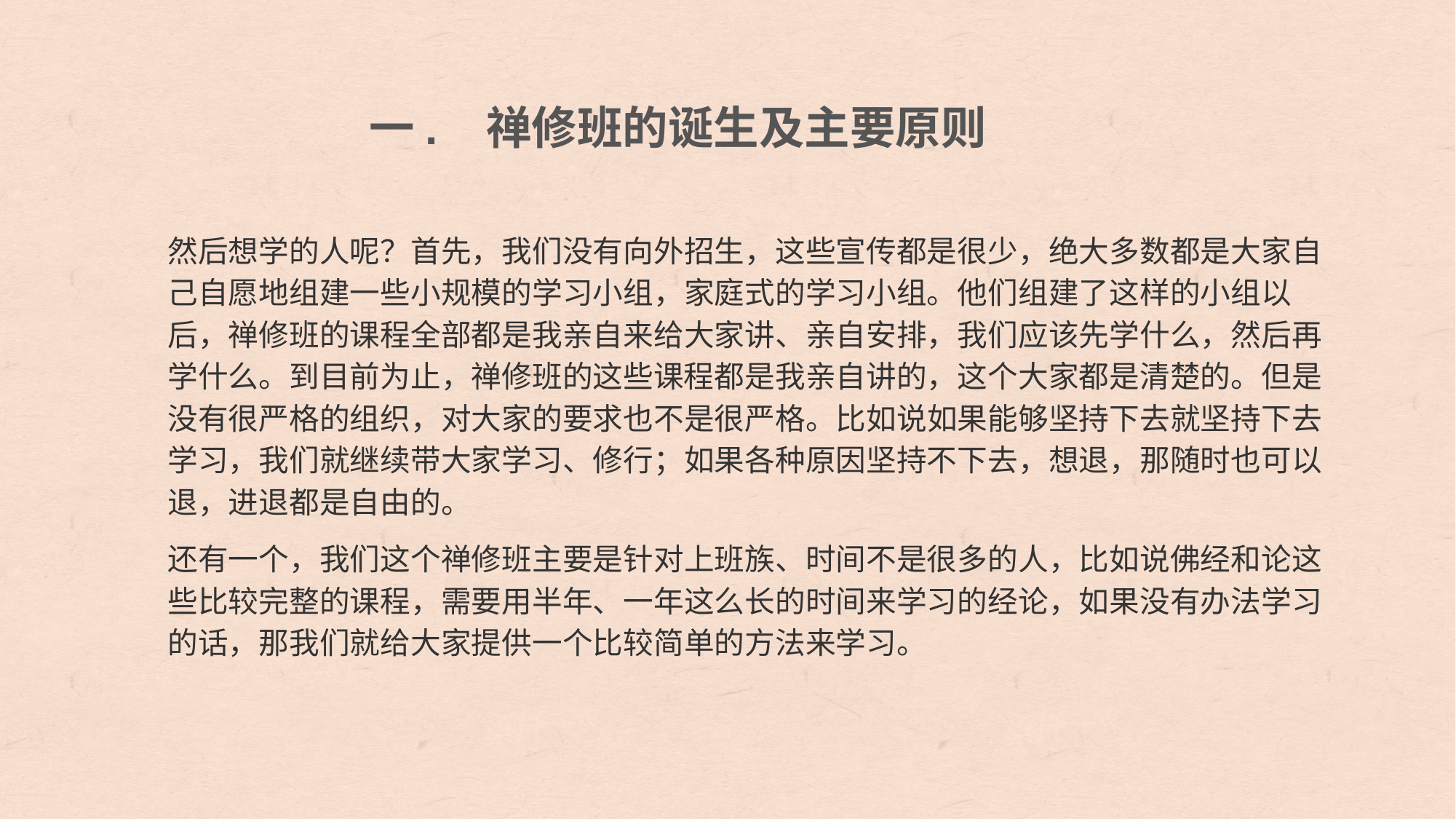

#
一.   禅修班的诞生及主要原则

然后想学的人呢？首先，我们没有向外招生，这些宣传都是很少，绝大多数都是大家自己自愿地组建一些小规模的学习小组，家庭式的学习小组。他们组建了这样的小组以后，禅修班的课程全部都是我亲自来给大家讲、亲自安排，我们应该先学什么，然后再学什么。到目前为止，禅修班的这些课程都是我亲自讲的，这个大家都是清楚的。但是没有很严格的组织，对大家的要求也不是很严格。比如说如果能够坚持下去就坚持下去学习，我们就继续带大家学习、修行；如果各种原因坚持不下去，想退，那随时也可以退，进退都是自由的。
还有一个，我们这个禅修班主要是针对上班族、时间不是很多的人，比如说佛经和论这些比较完整的课程，需要用半年、一年这么长的时间来学习的经论，如果没有办法学习的话，那我们就给大家提供一个比较简单的方法来学习。